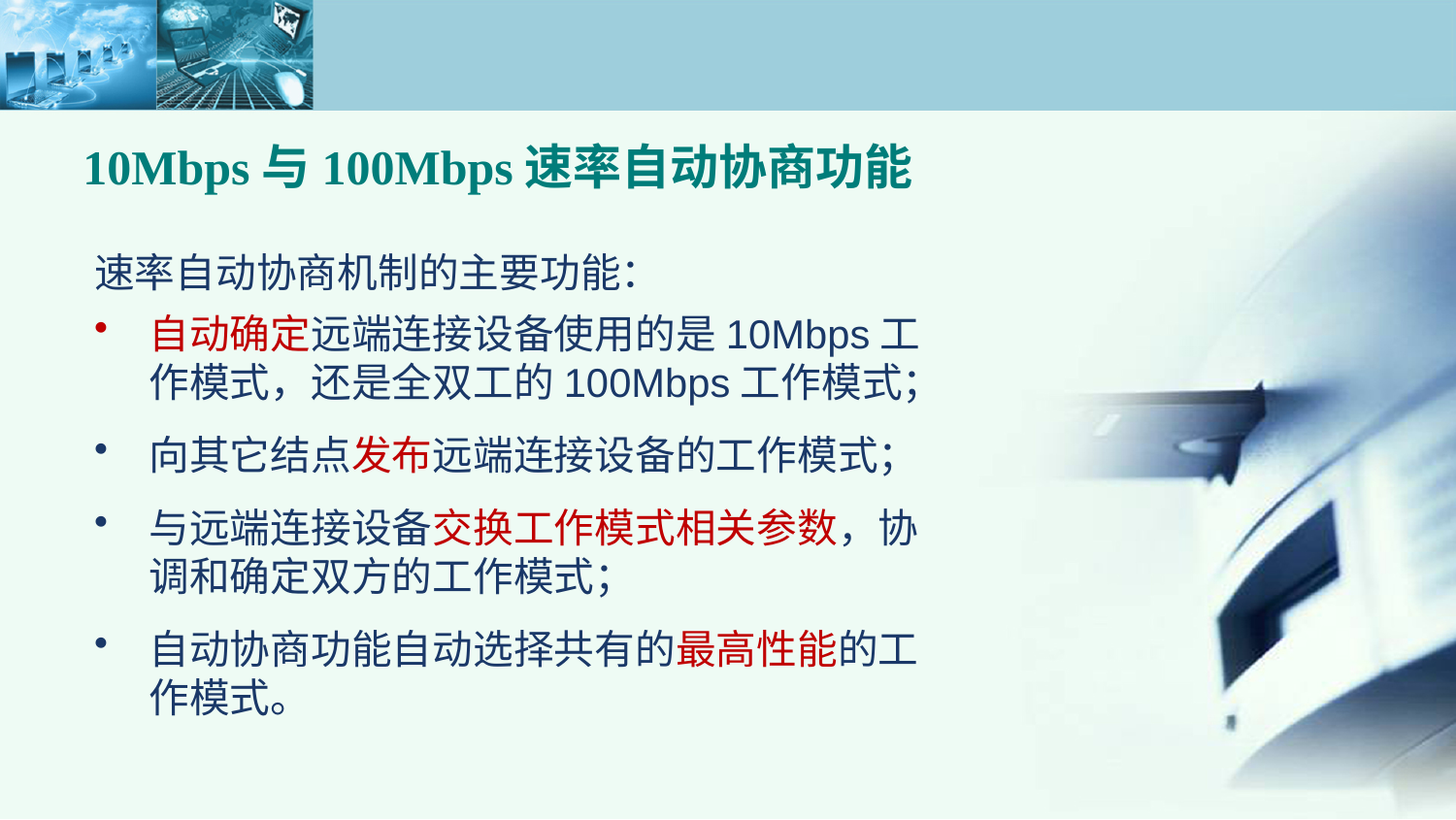

10Mbps与100Mbps速率自动协商功能
速率自动协商机制的主要功能：
自动确定远端连接设备使用的是10Mbps工作模式，还是全双工的100Mbps工作模式；
向其它结点发布远端连接设备的工作模式；
与远端连接设备交换工作模式相关参数，协调和确定双方的工作模式；
自动协商功能自动选择共有的最高性能的工作模式。